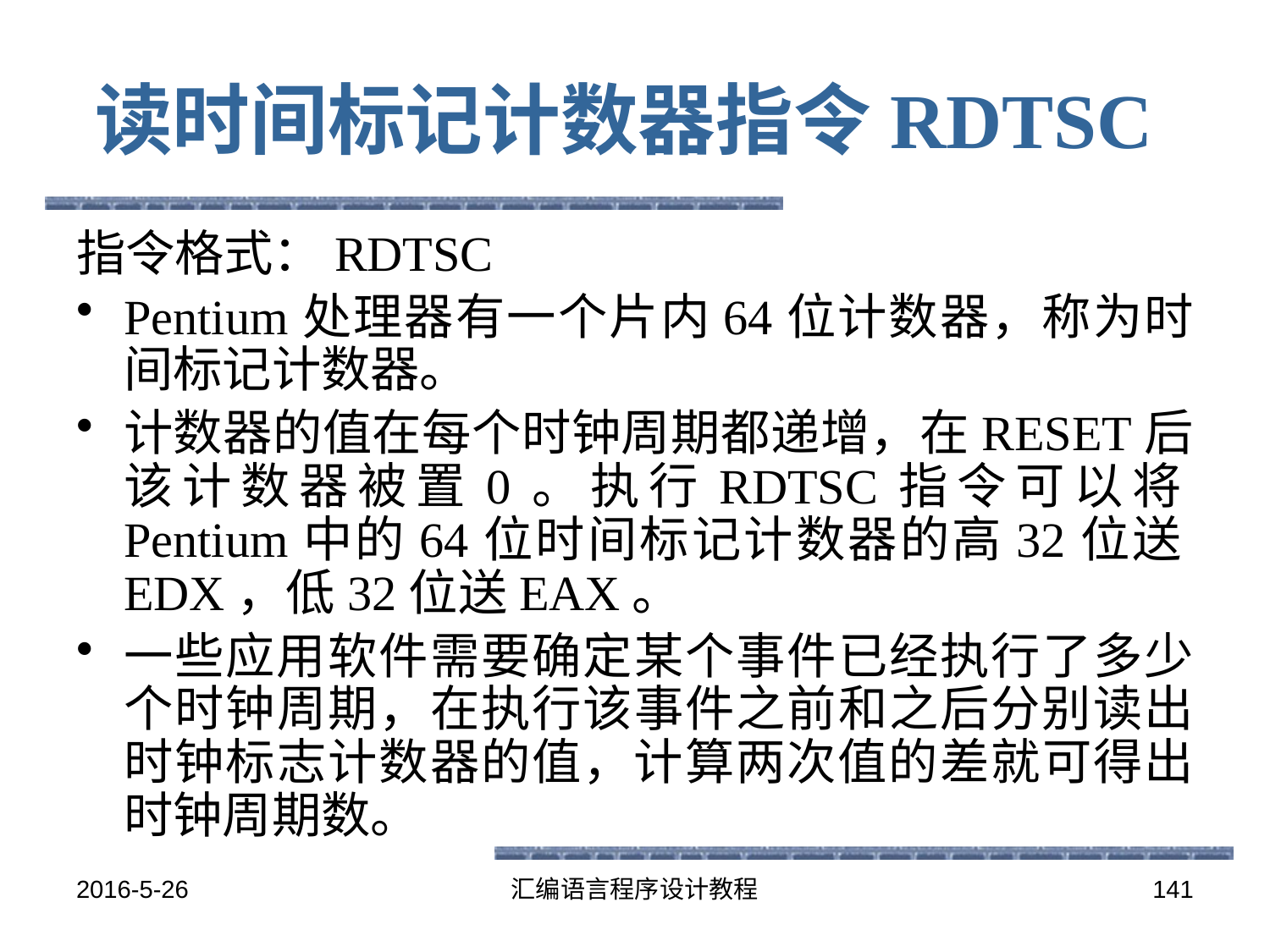

# 读时间标记计数器指令RDTSC
指令格式：RDTSC
Pentium处理器有一个片内64位计数器，称为时间标记计数器。
计数器的值在每个时钟周期都递增，在RESET后该计数器被置0。执行RDTSC指令可以将Pentium中的64位时间标记计数器的高32位送EDX，低32位送EAX。
一些应用软件需要确定某个事件已经执行了多少个时钟周期，在执行该事件之前和之后分别读出时钟标志计数器的值，计算两次值的差就可得出时钟周期数。
2016-5-26
汇编语言程序设计教程
141